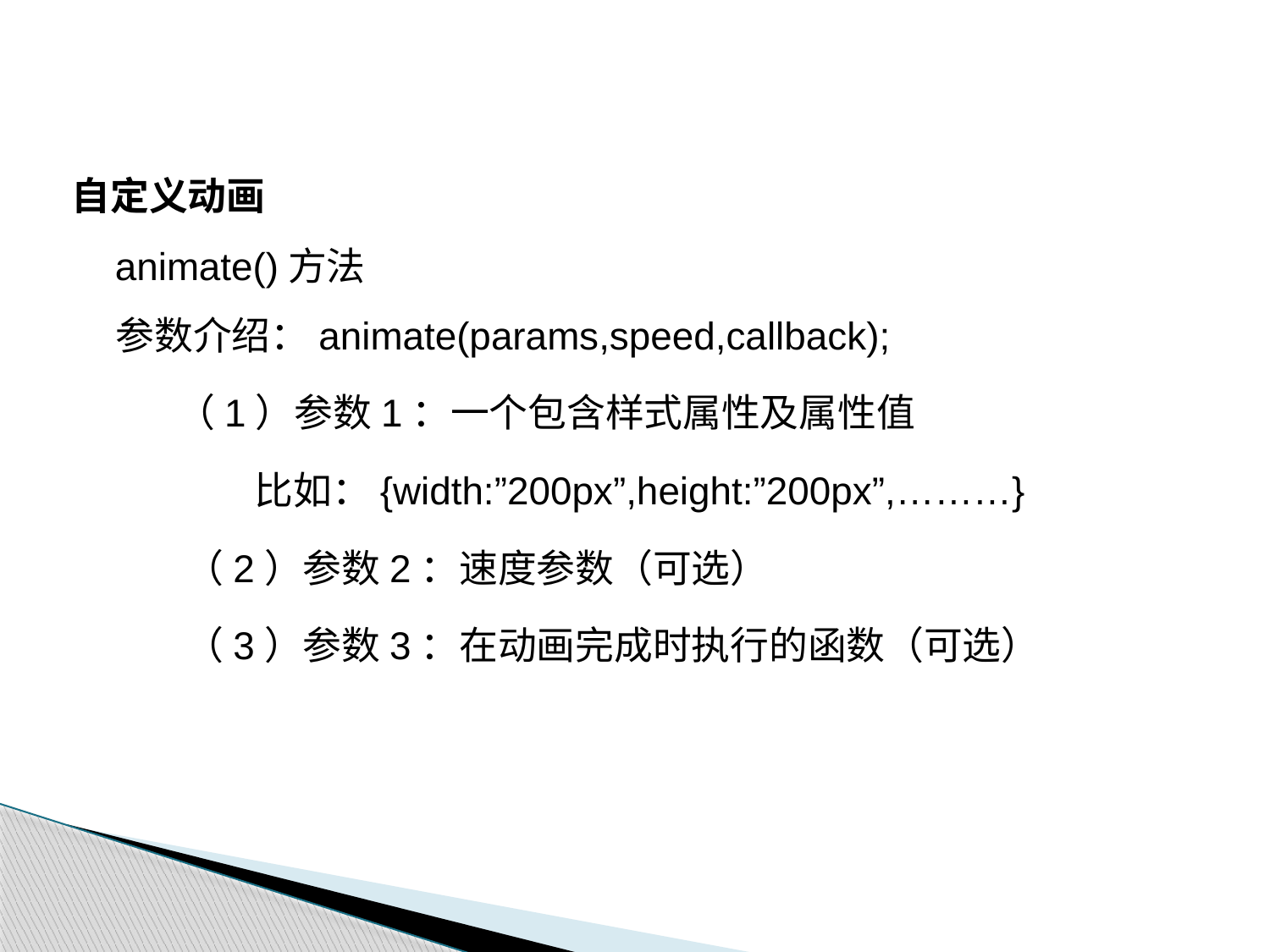

自定义动画
    animate()方法
    参数介绍：animate(params,speed,callback);
           （1）参数1：一个包含样式属性及属性值
                    比如：{width:”200px”,height:”200px”,………}
            （2）参数2：速度参数（可选）
            （3）参数3：在动画完成时执行的函数（可选）